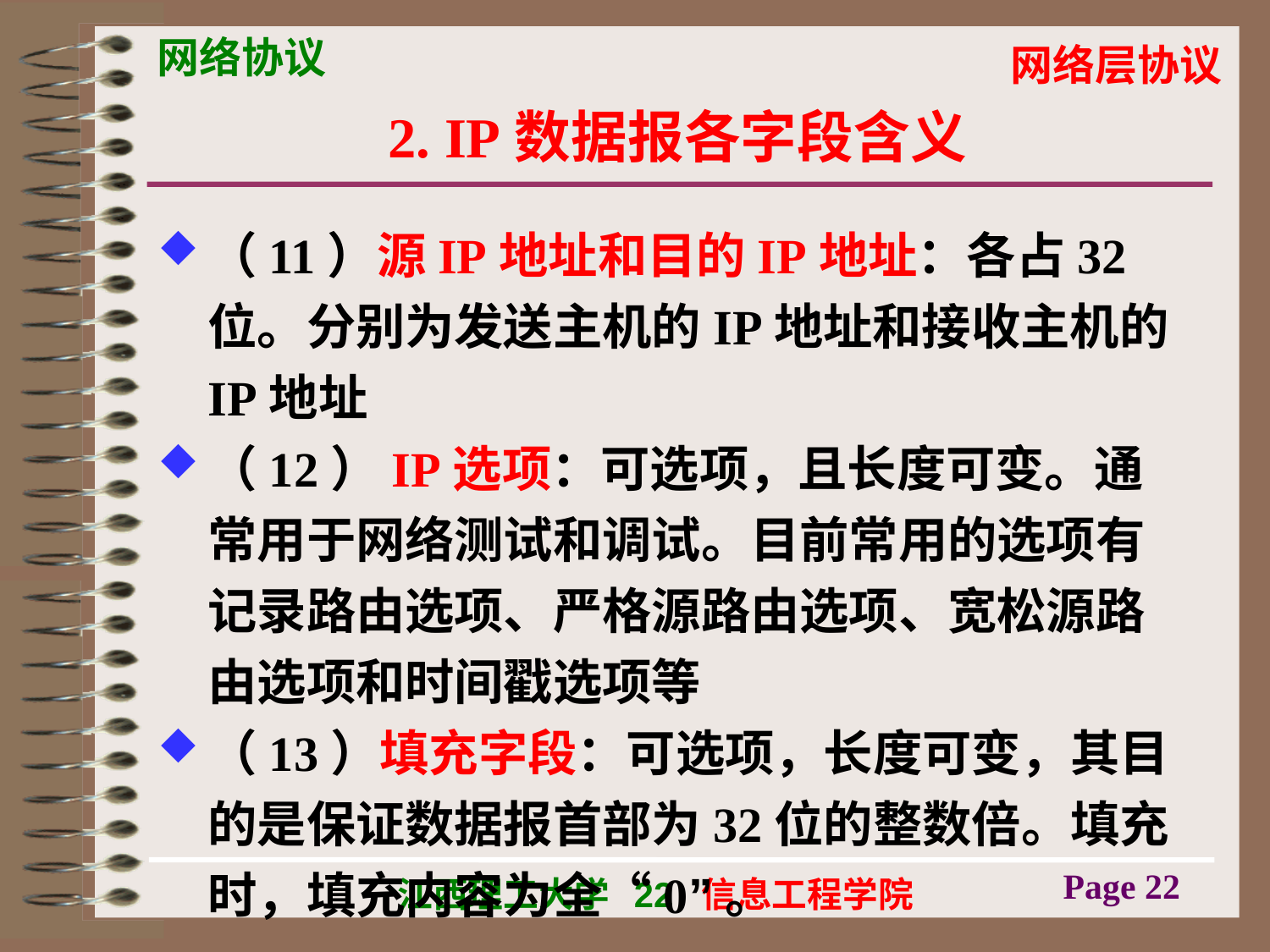

# 2. IP数据报各字段含义
（11）源IP地址和目的IP地址：各占32位。分别为发送主机的IP地址和接收主机的IP地址
（12）IP选项：可选项，且长度可变。通常用于网络测试和调试。目前常用的选项有记录路由选项、严格源路由选项、宽松源路由选项和时间戳选项等
（13）填充字段：可选项，长度可变，其目的是保证数据报首部为32位的整数倍。填充时，填充内容为全“0”。
Page 22